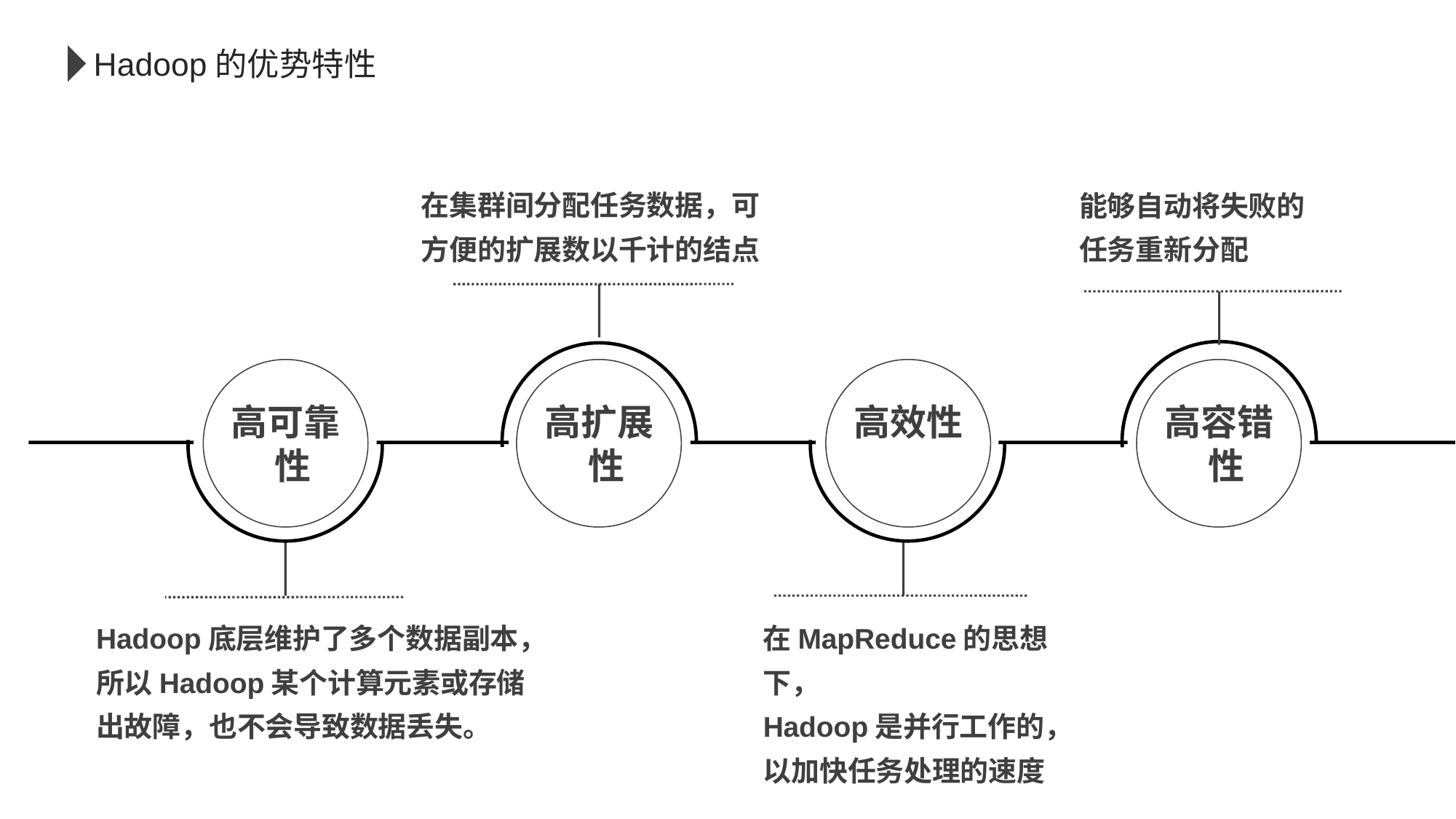

Hadoop的优势特性

在集群间分配任务数据，可方便的扩展数以千计的结点

能够自动将失败的任务重新分配

高可靠性

高扩展性

高效性

高容错性

Hadoop底层维护了多个数据副本，所以Hadoop某个计算元素或存储出故障，也不会导致数据丢失。
在MapReduce的思想下，
Hadoop是并行工作的，以加快任务处理的速度